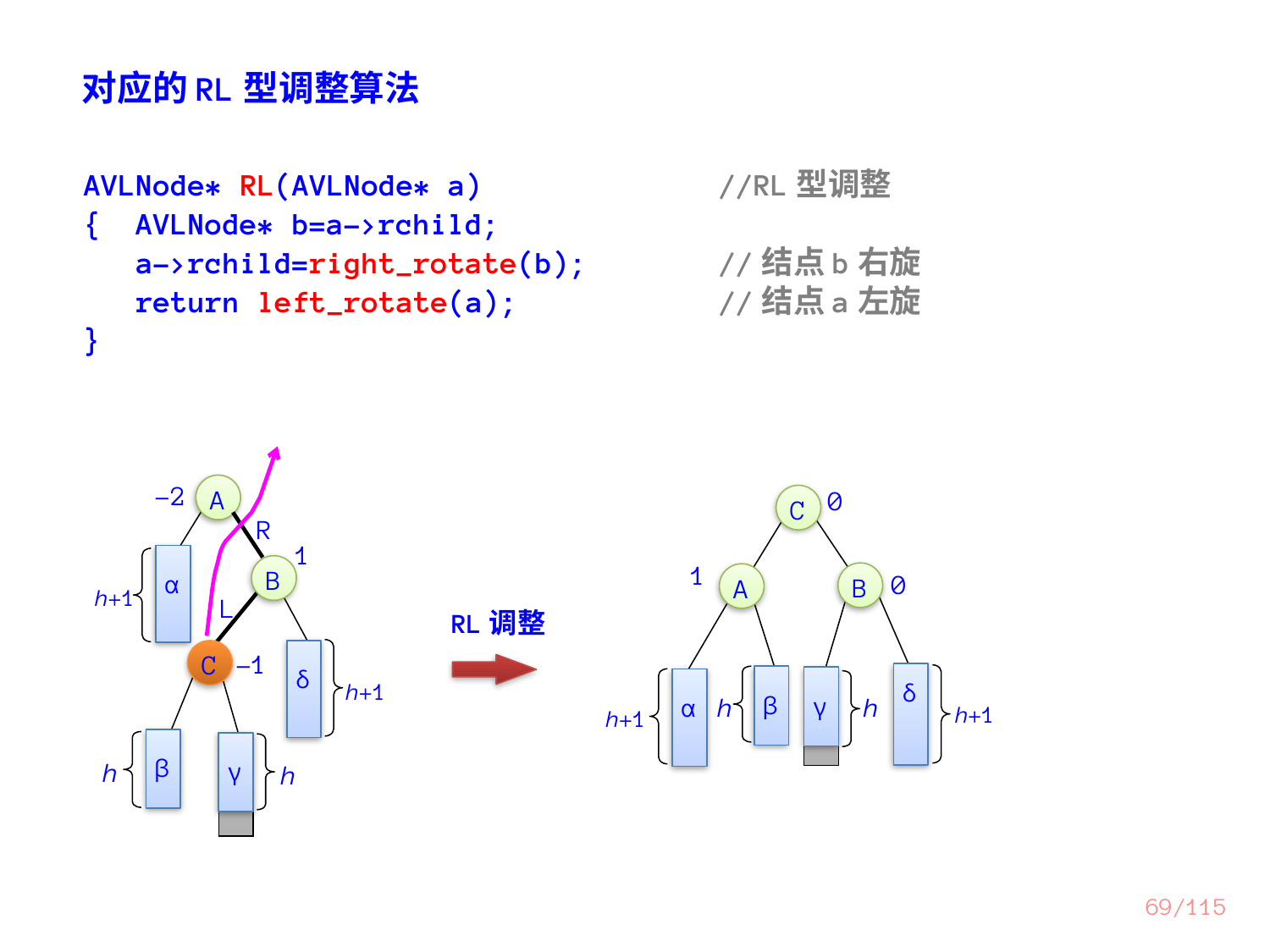

对应的RL型调整算法
AVLNode* RL(AVLNode* a)		//RL型调整
{  AVLNode* b=a->rchild;
   a->rchild=right_rotate(b);		//结点b右旋
   return left_rotate(a);		//结点a左旋
}

A
-2
0
C

R

1
α

B
1
B
A
0
h+1
L

RL调整

C
δ
-1

δ

β
γ

α

h+1
h
h
h+1
h+1
β

γ

h
h

69/115